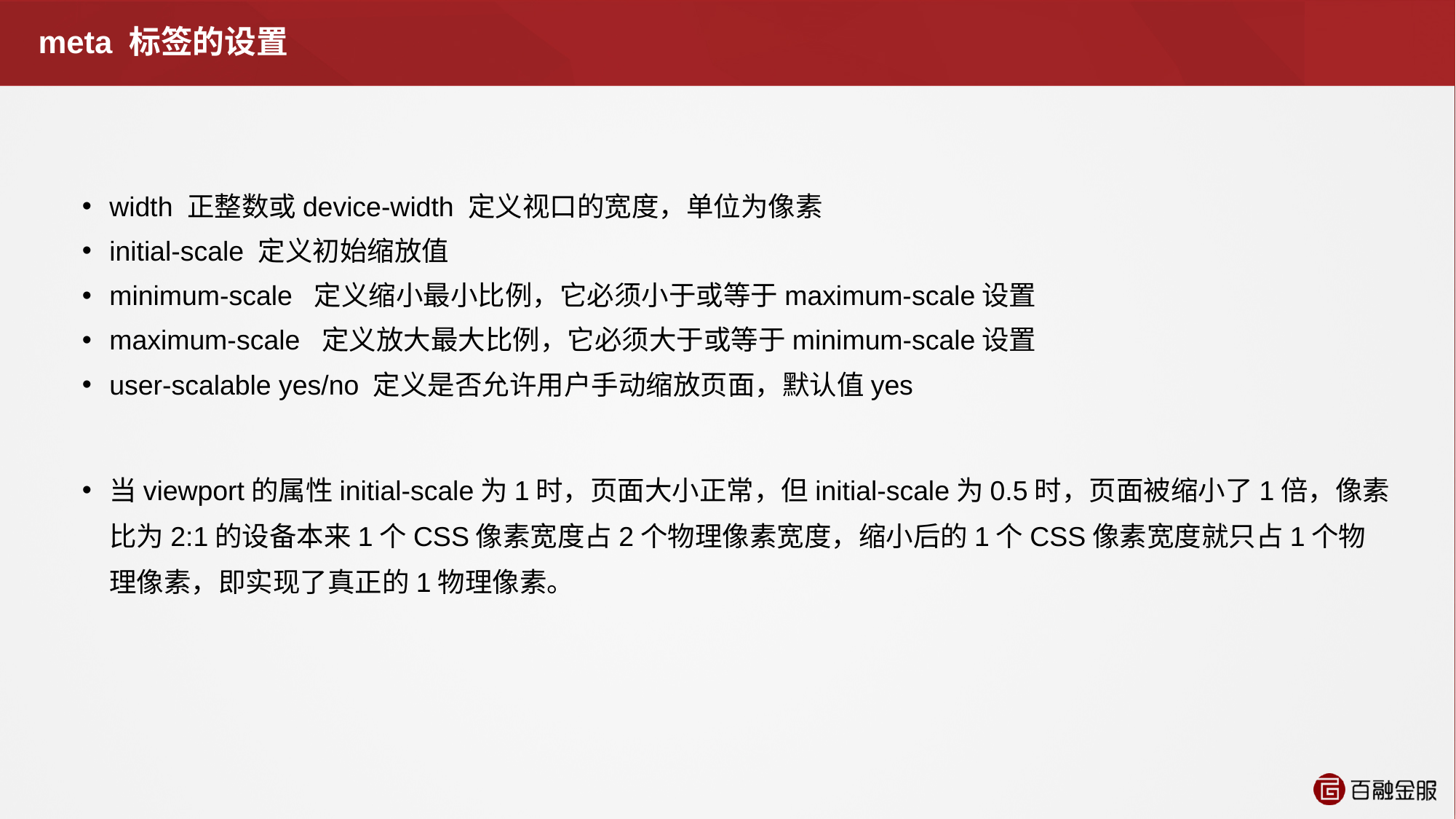

# meta 标签的设置
width 正整数或device-width 定义视口的宽度，单位为像素
initial-scale 定义初始缩放值
minimum-scale  定义缩小最小比例，它必须小于或等于maximum-scale设置
maximum-scale  定义放大最大比例，它必须大于或等于minimum-scale设置
user-scalable yes/no 定义是否允许用户手动缩放页面，默认值yes

当viewport的属性initial-scale为1时，页面大小正常，但initial-scale为0.5时，页面被缩小了1倍，像素比为2:1的设备本来1个CSS像素宽度占2个物理像素宽度，缩小后的1个CSS像素宽度就只占1个物理像素，即实现了真正的1物理像素。